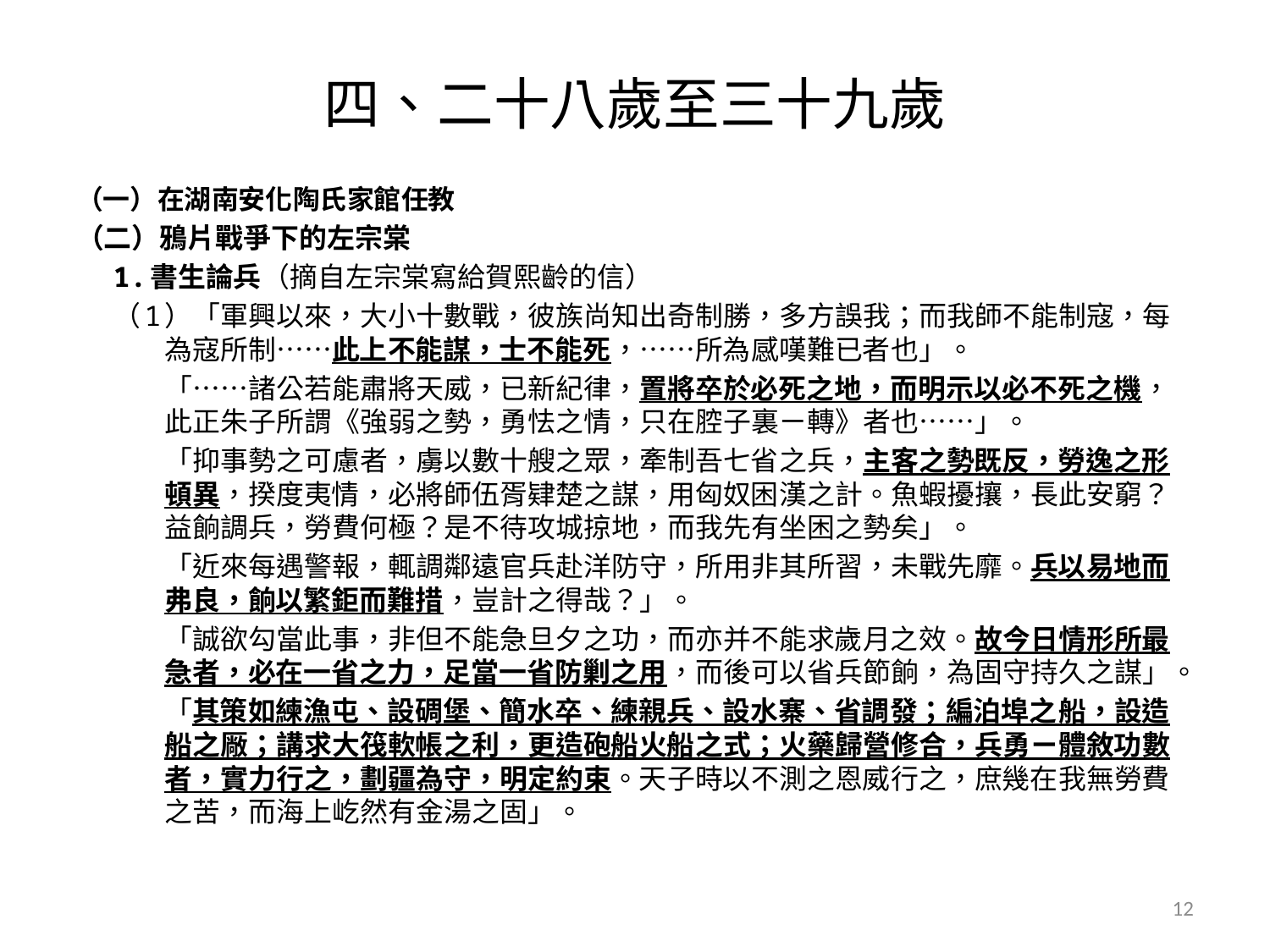

# 四、二十八歲至三十九歲
（一）在湖南安化陶氏家館任教
（二）鴉片戰爭下的左宗棠
1.書生論兵（摘自左宗棠寫給賀熙齡的信）
（1）「軍興以來，大小十數戰，彼族尚知出奇制勝，多方誤我；而我師不能制寇，每為寇所制⋯⋯此上不能謀，士不能死，⋯⋯所為感嘆難已者也」。
「⋯⋯諸公若能肅將天威，已新紀律，置將卒於必死之地，而明示以必不死之機，此正朱子所謂《強弱之勢，勇怯之情，只在腔子裏ㄧ轉》者也⋯⋯」。
「抑事勢之可慮者，虜以數十艘之眾，牽制吾七省之兵，主客之勢既反，勞逸之形頓異，揆度夷情，必將師伍胥肄楚之謀，用匈奴困漢之計。魚蝦擾攘，長此安窮？益餉調兵，勞費何極？是不待攻城掠地，而我先有坐困之勢矣」。
「近來每遇警報，輒調鄰遠官兵赴洋防守，所用非其所習，未戰先靡。兵以易地而弗良，餉以繁鉅而難措，豈計之得哉？」。
「誠欲勾當此事，非但不能急旦夕之功，而亦并不能求歲月之效。故今日情形所最急者，必在一省之力，足當一省防剿之用，而後可以省兵節餉，為固守持久之謀」。
「其策如練漁屯、設碉堡、簡水卒、練親兵、設水寨、省調發；編泊埠之船，設造船之厰；講求大筏軟帳之利，更造砲船火船之式；火藥歸營修合，兵勇ㄧ體敘功數者，實力行之，劃疆為守，明定約束。天子時以不測之恩威行之，庶幾在我無勞費之苦，而海上屹然有金湯之固」。
12